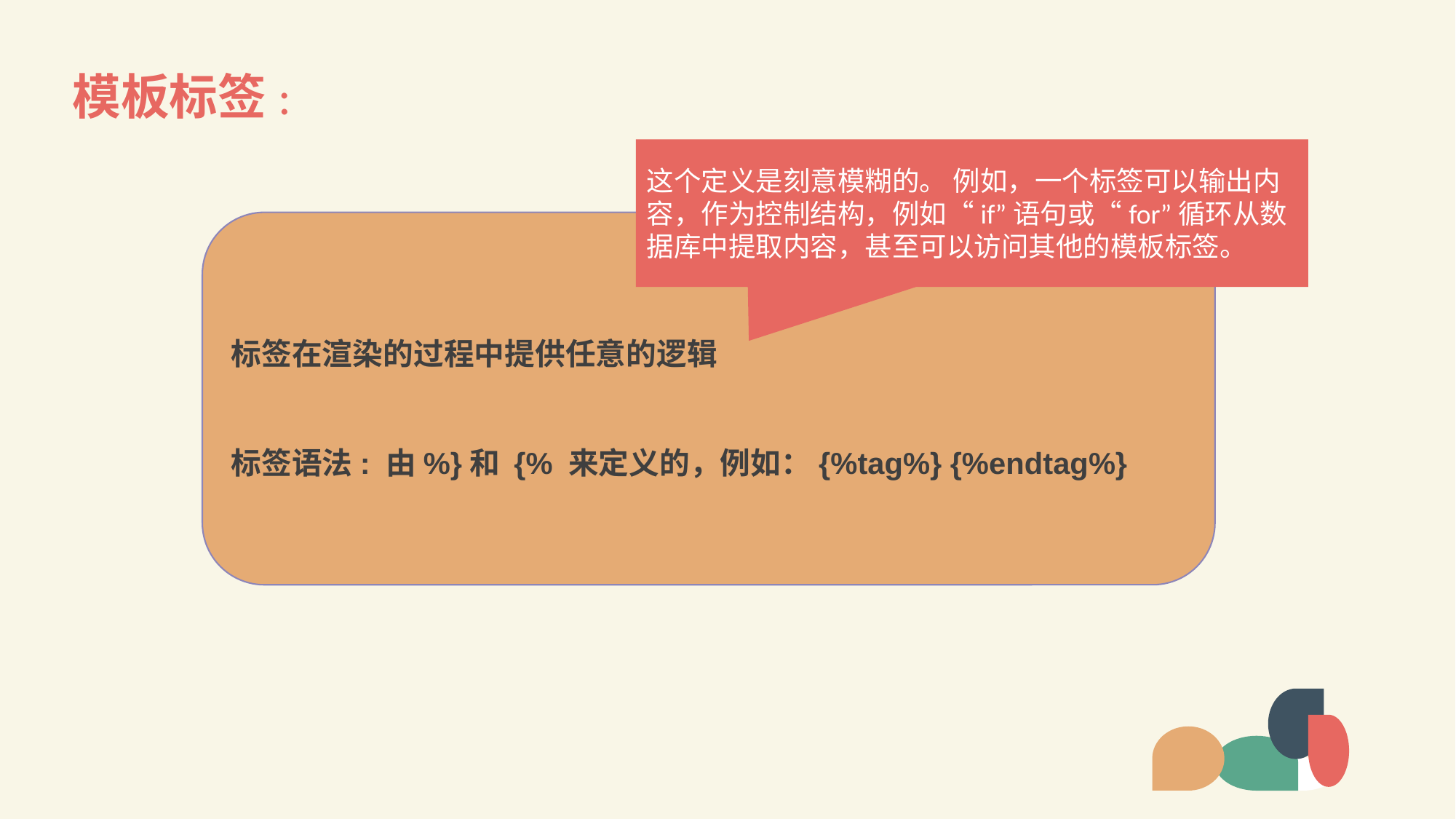

# 模板标签:
这个定义是刻意模糊的。 例如，一个标签可以输出内容，作为控制结构，例如“if”语句或“for”循环从数据库中提取内容，甚至可以访问其他的模板标签。
标签在渲染的过程中提供任意的逻辑

标签语法: 由%}和 {% 来定义的，例如：{%tag%} {%endtag%}

LOREM